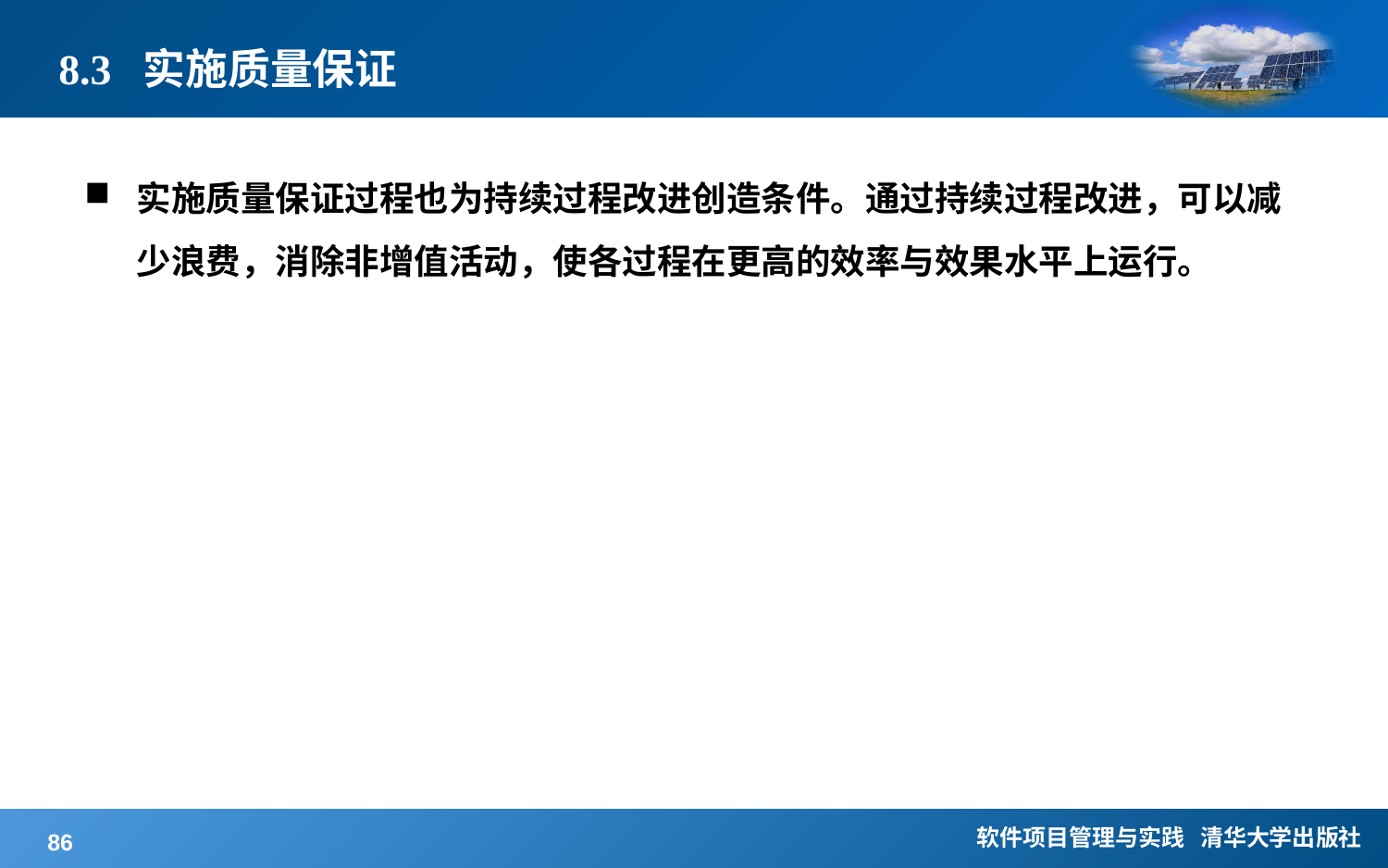

# 8.3  实施质量保证
实施质量保证过程也为持续过程改进创造条件。通过持续过程改进，可以减少浪费，消除非增值活动，使各过程在更高的效率与效果水平上运行。